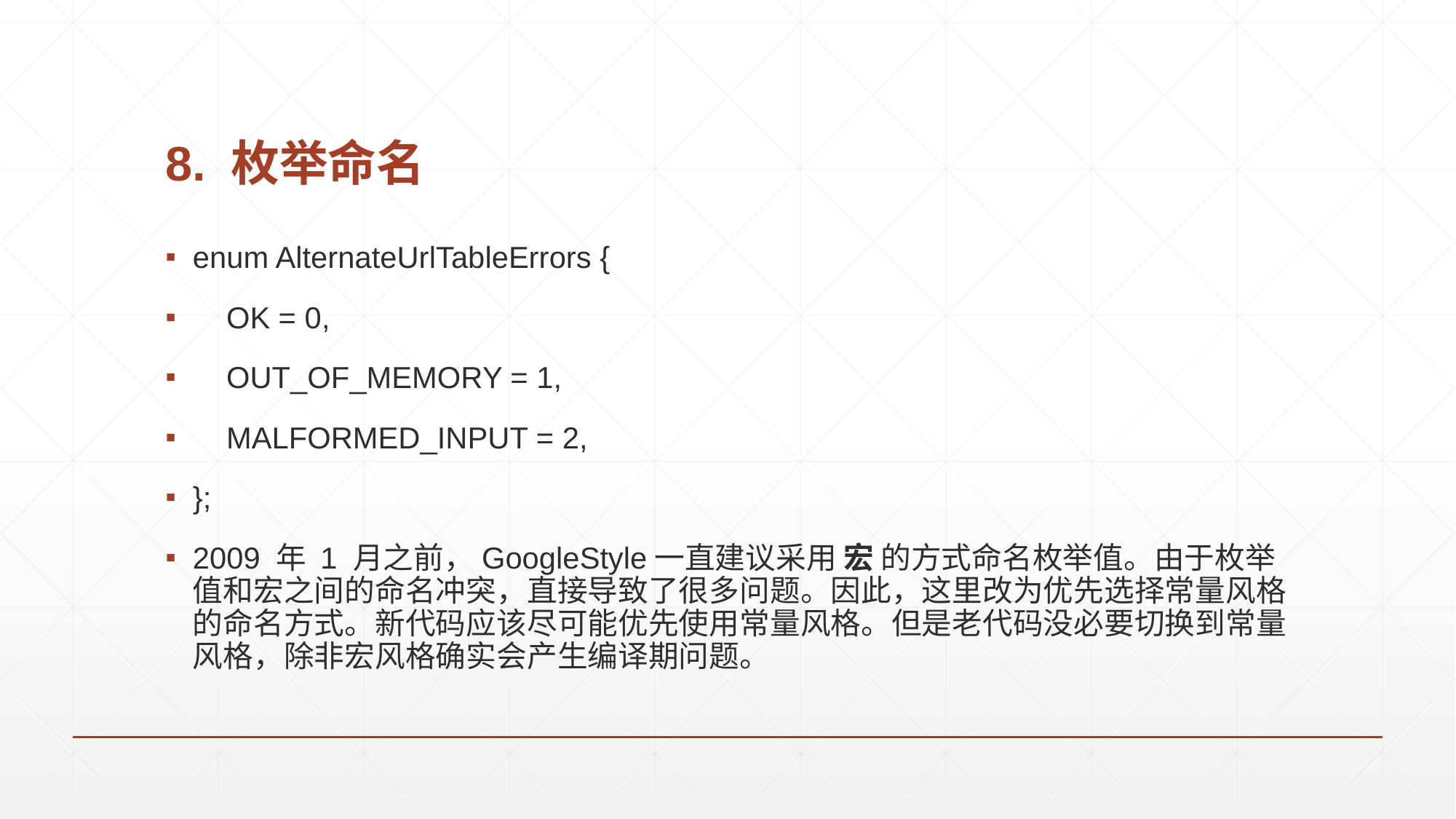

# 8. 枚举命名
enum AlternateUrlTableErrors {
    OK = 0,
    OUT_OF_MEMORY = 1,
    MALFORMED_INPUT = 2,
};
2009 年 1 月之前，GoogleStyle一直建议采用 宏 的方式命名枚举值。由于枚举值和宏之间的命名冲突，直接导致了很多问题。因此，这里改为优先选择常量风格的命名方式。新代码应该尽可能优先使用常量风格。但是老代码没必要切换到常量风格，除非宏风格确实会产生编译期问题。